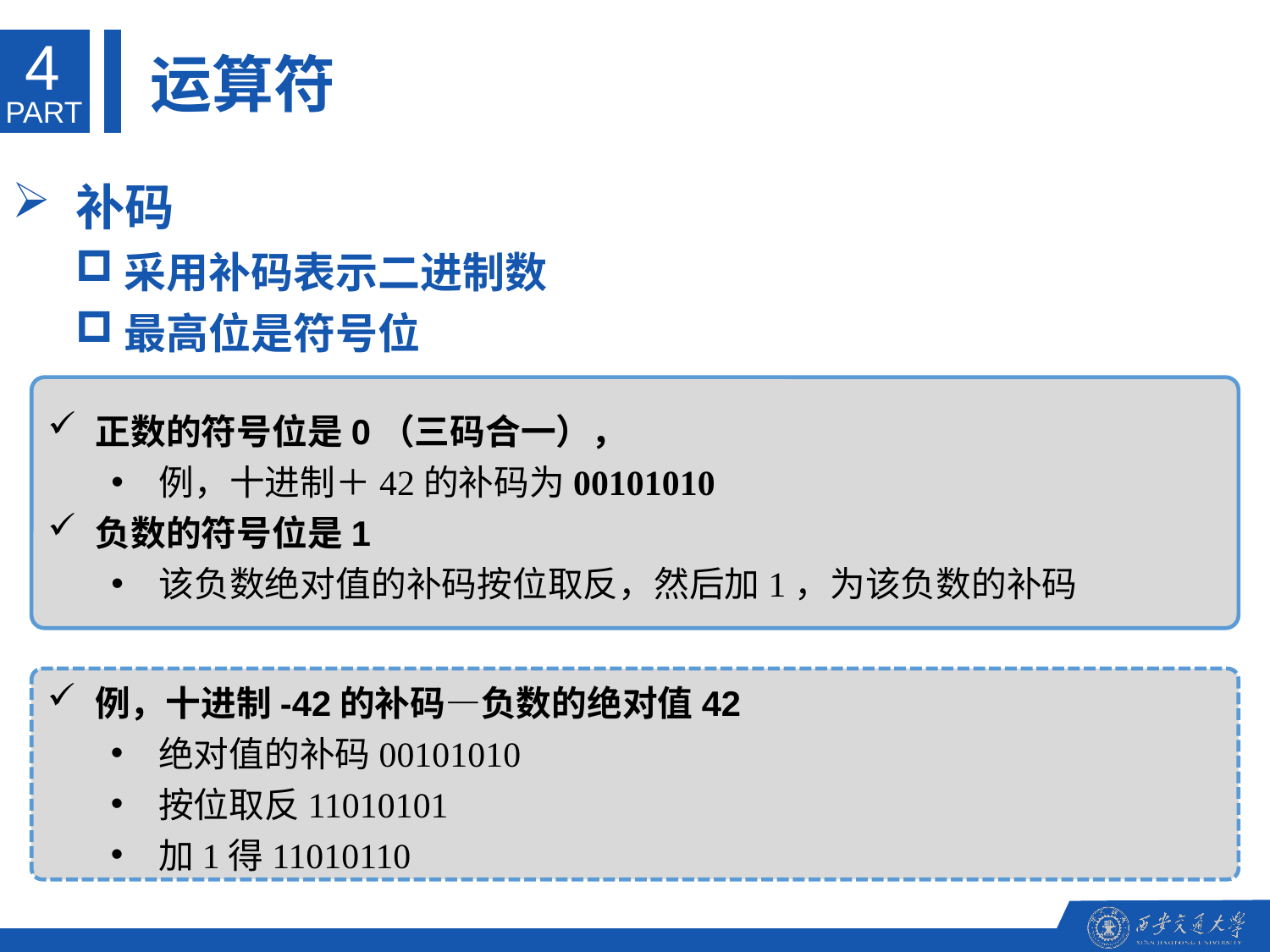

4
运算符
PART
补码
采用补码表示二进制数
最高位是符号位
正数的符号位是0（三码合一），
例，十进制＋42的补码为00101010
负数的符号位是1
该负数绝对值的补码按位取反，然后加1，为该负数的补码
例，十进制-42的补码—负数的绝对值42
绝对值的补码00101010
按位取反11010101
加1得11010110